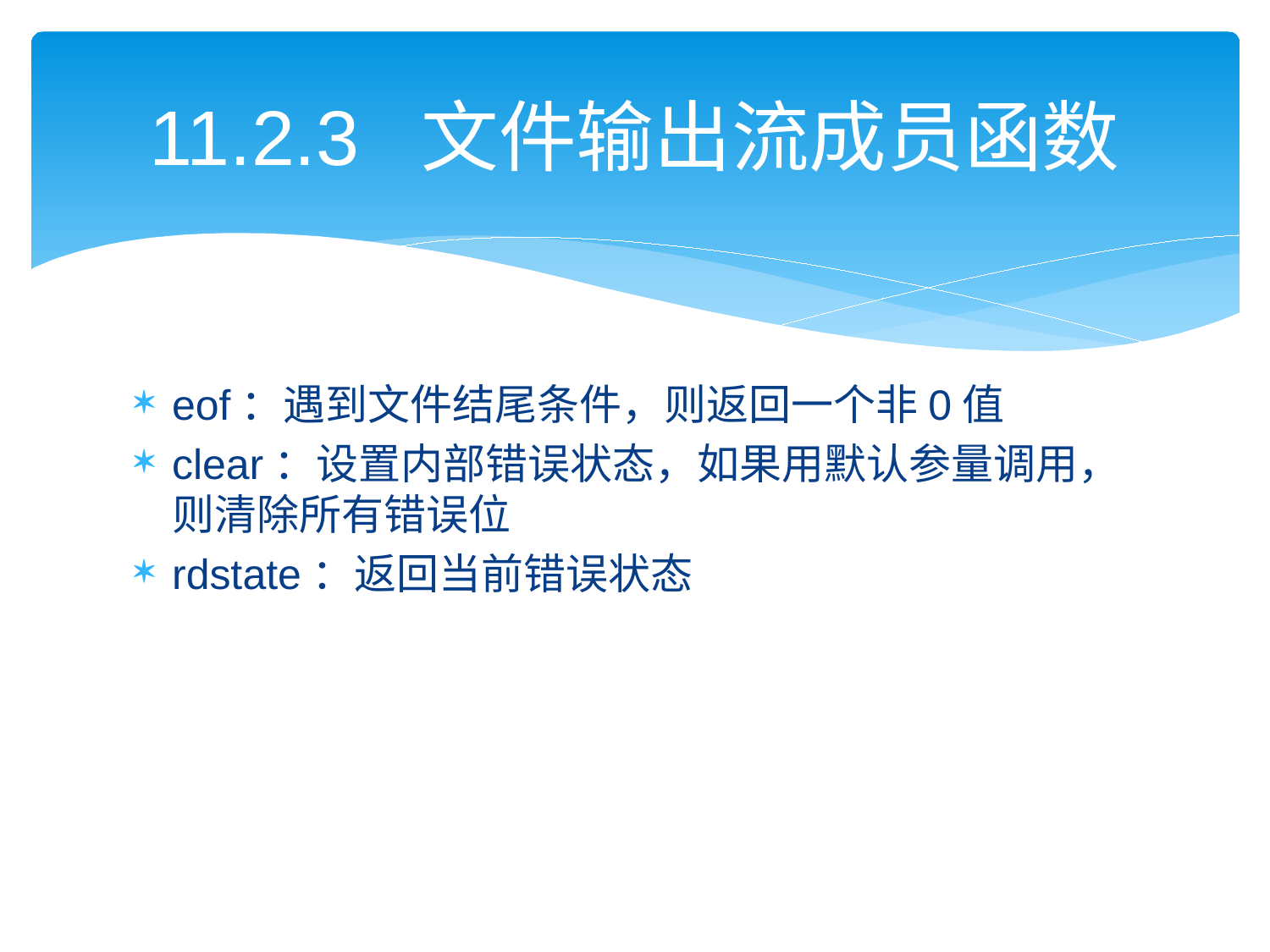

# 11.2.3  文件输出流成员函数
eof：遇到文件结尾条件，则返回一个非0值
clear：设置内部错误状态，如果用默认参量调用，则清除所有错误位
rdstate：返回当前错误状态